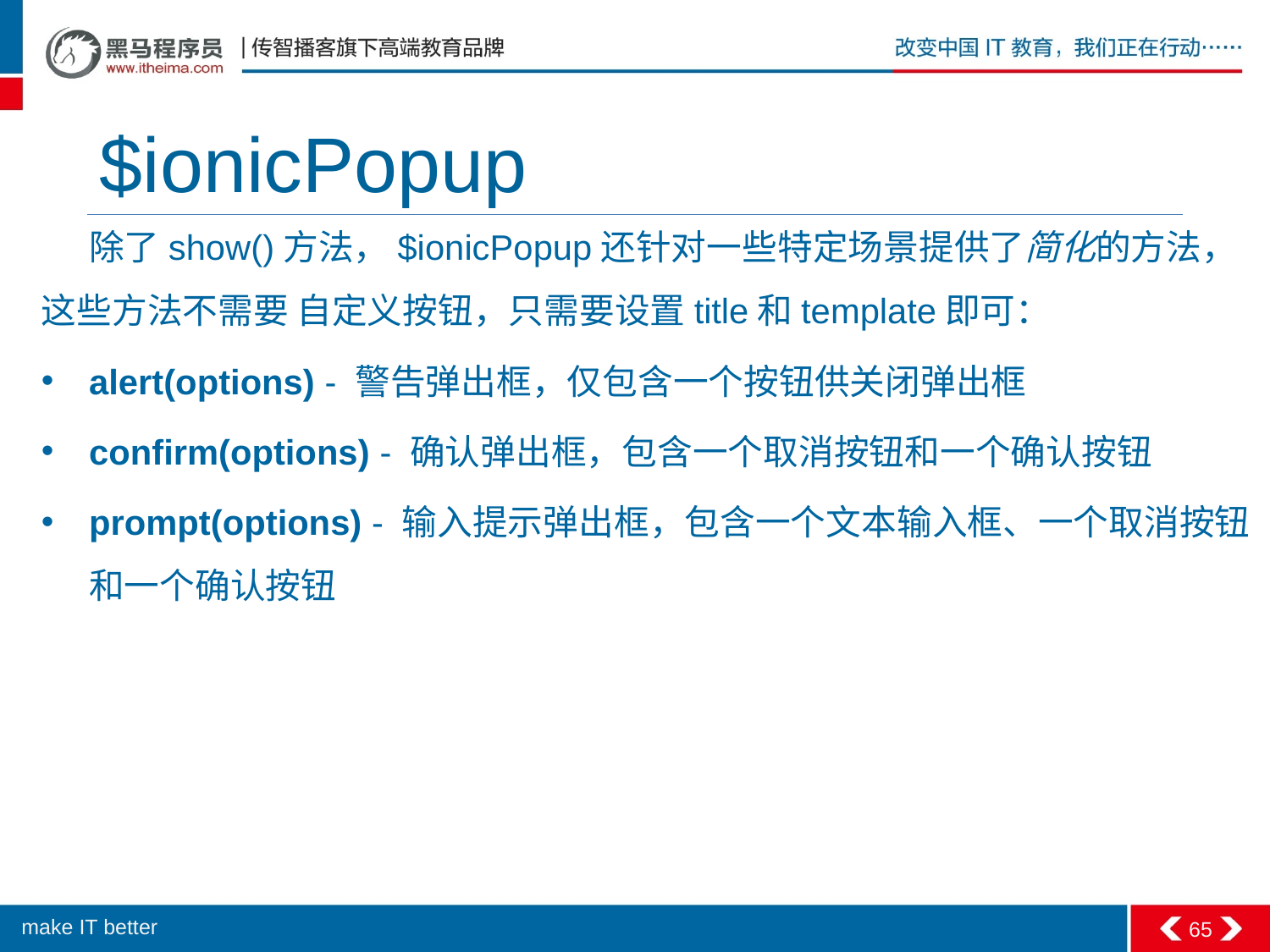

# $ionicPopup
     除了show()方法，$ionicPopup还针对一些特定场景提供了简化的方法，这些方法不需要 自定义按钮，只需要设置title和template即可：
alert(options) - 警告弹出框，仅包含一个按钮供关闭弹出框
confirm(options) - 确认弹出框，包含一个取消按钮和一个确认按钮
prompt(options) - 输入提示弹出框，包含一个文本输入框、一个取消按钮和一个确认按钮

65

make IT better